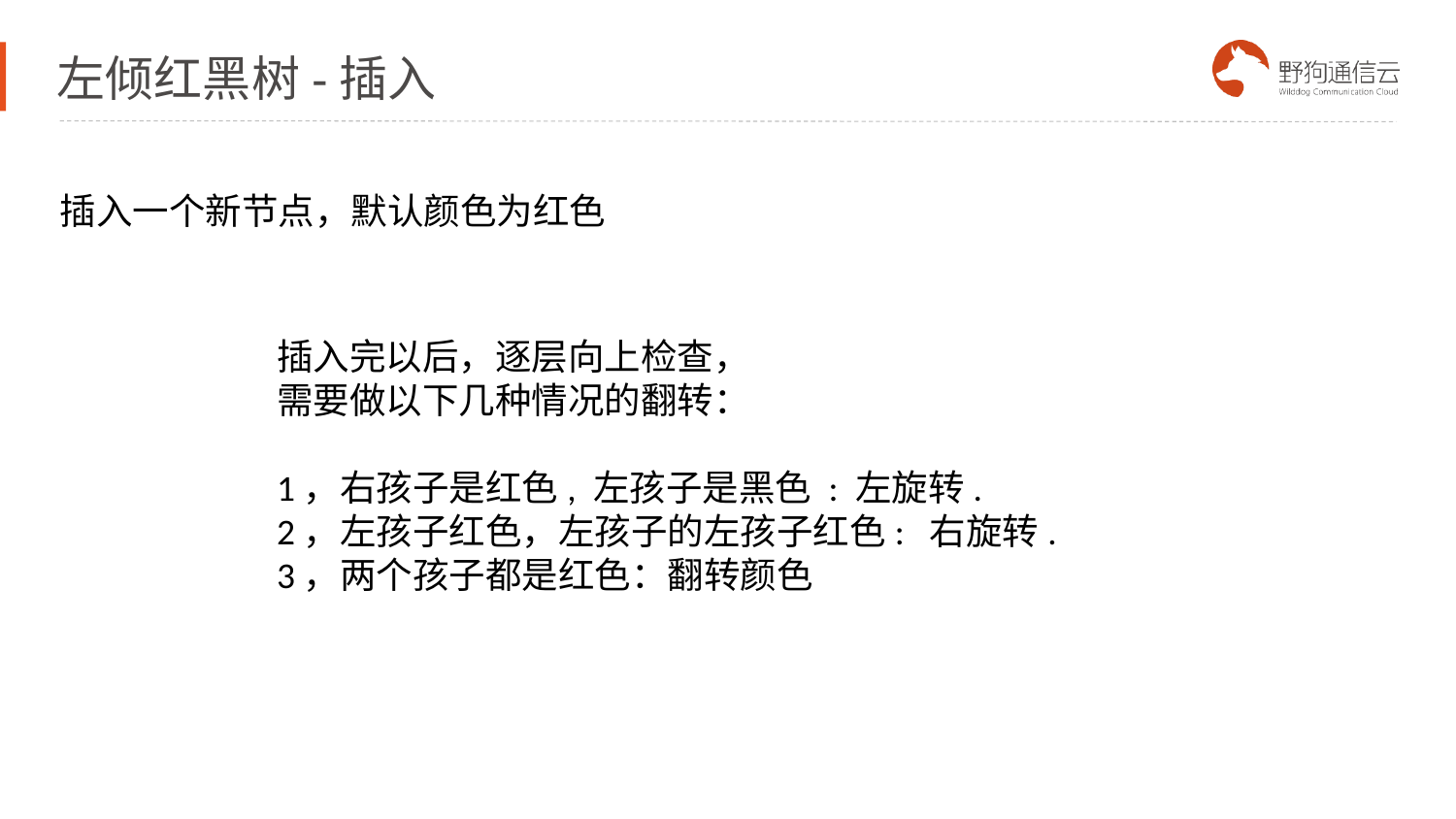

# 左倾红黑树-插入
插入一个新节点，默认颜色为红色
插入完以后，逐层向上检查，
需要做以下几种情况的翻转：

1，右孩子是红色, 左孩子是黑色 : 左旋转.
2，左孩子红色，左孩子的左孩子红色:  右旋转.
3，两个孩子都是红色：翻转颜色